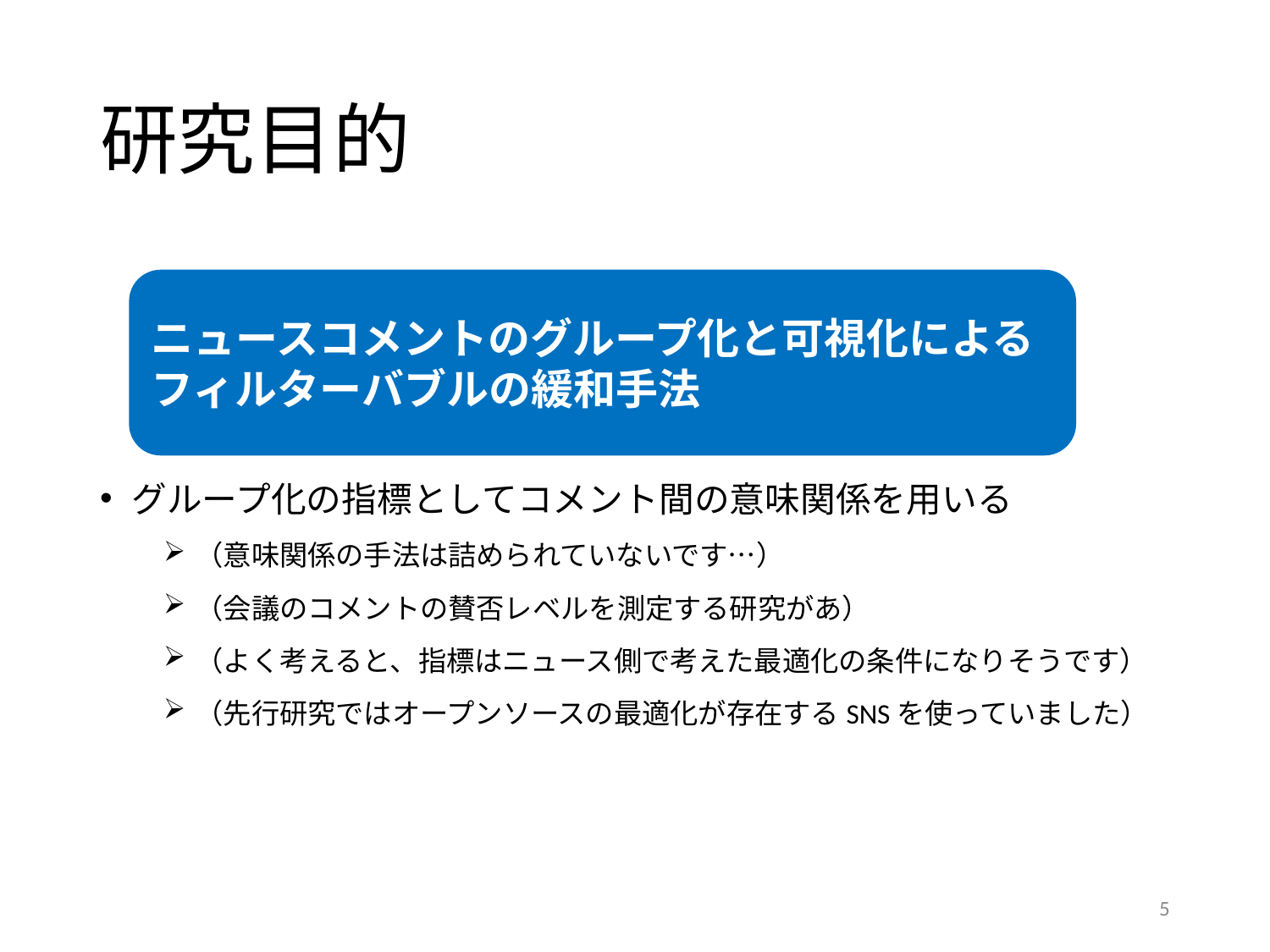

# 研究目的

グループ化の指標としてコメント間の意味関係を用いる
（意味関係の手法は詰められていないです…）
（会議のコメントの賛否レベルを測定する研究があ）
（よく考えると、指標はニュース側で考えた最適化の条件になりそうです）
（先行研究ではオープンソースの最適化が存在するSNSを使っていました）
ニュースコメントのグループ化と可視化による
フィルターバブルの緩和手法
5